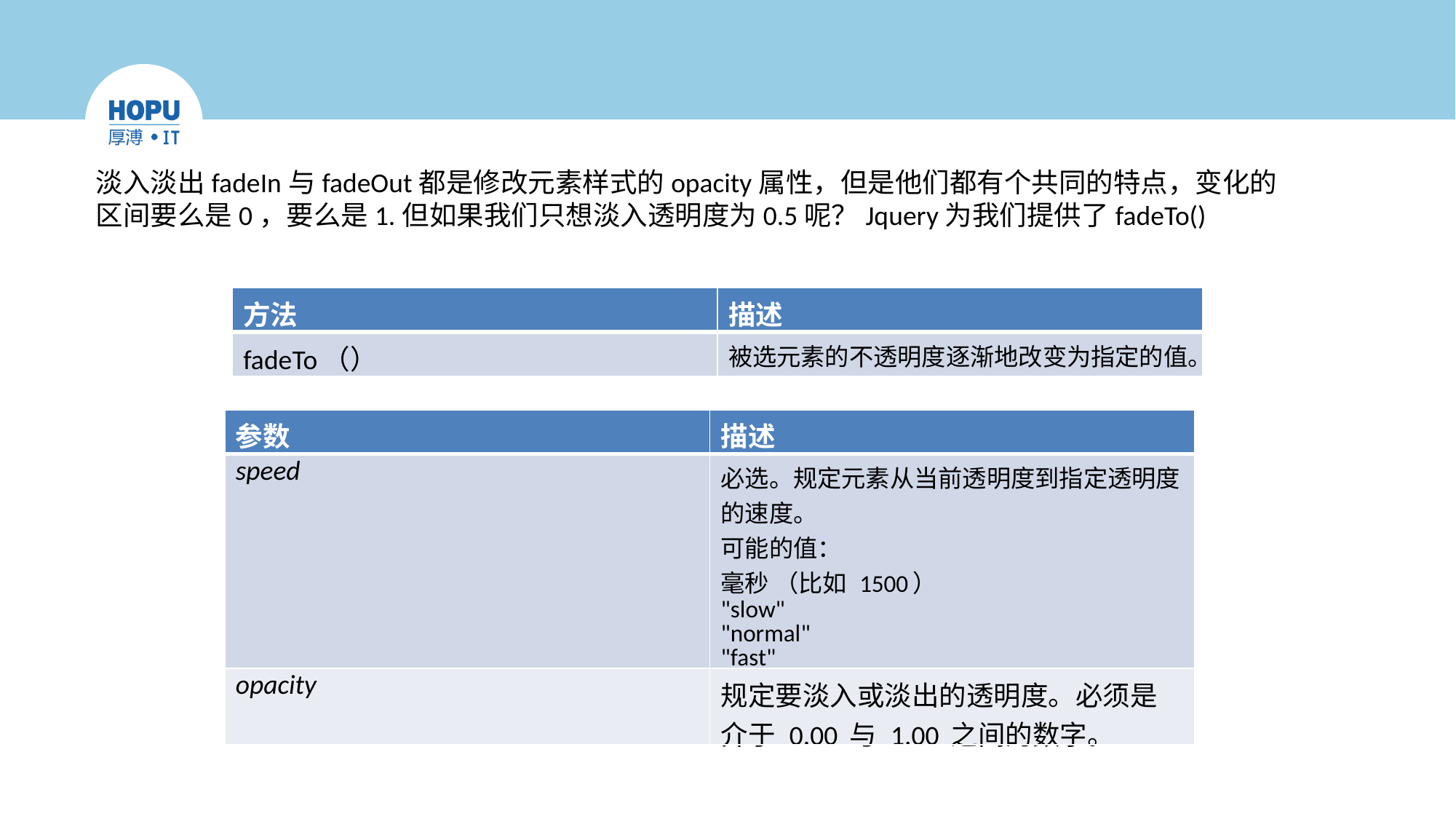

#
淡入淡出fadeIn与fadeOut都是修改元素样式的opacity属性，但是他们都有个共同的特点，变化的区间要么是0，要么是1.但如果我们只想淡入透明度为0.5呢？Jquery为我们提供了fadeTo()
| 方法 | 描述 |
| --- | --- |
| fadeTo（） | 被选元素的不透明度逐渐地改变为指定的值。 |

| 参数 | 描述 |
| --- | --- |
| speed | 必选。规定元素从当前透明度到指定透明度的速度。 可能的值： 毫秒 （比如 1500） "slow" "normal" "fast" |
| opacity | 规定要淡入或淡出的透明度。必须是介于 0.00 与 1.00 之间的数字。 |